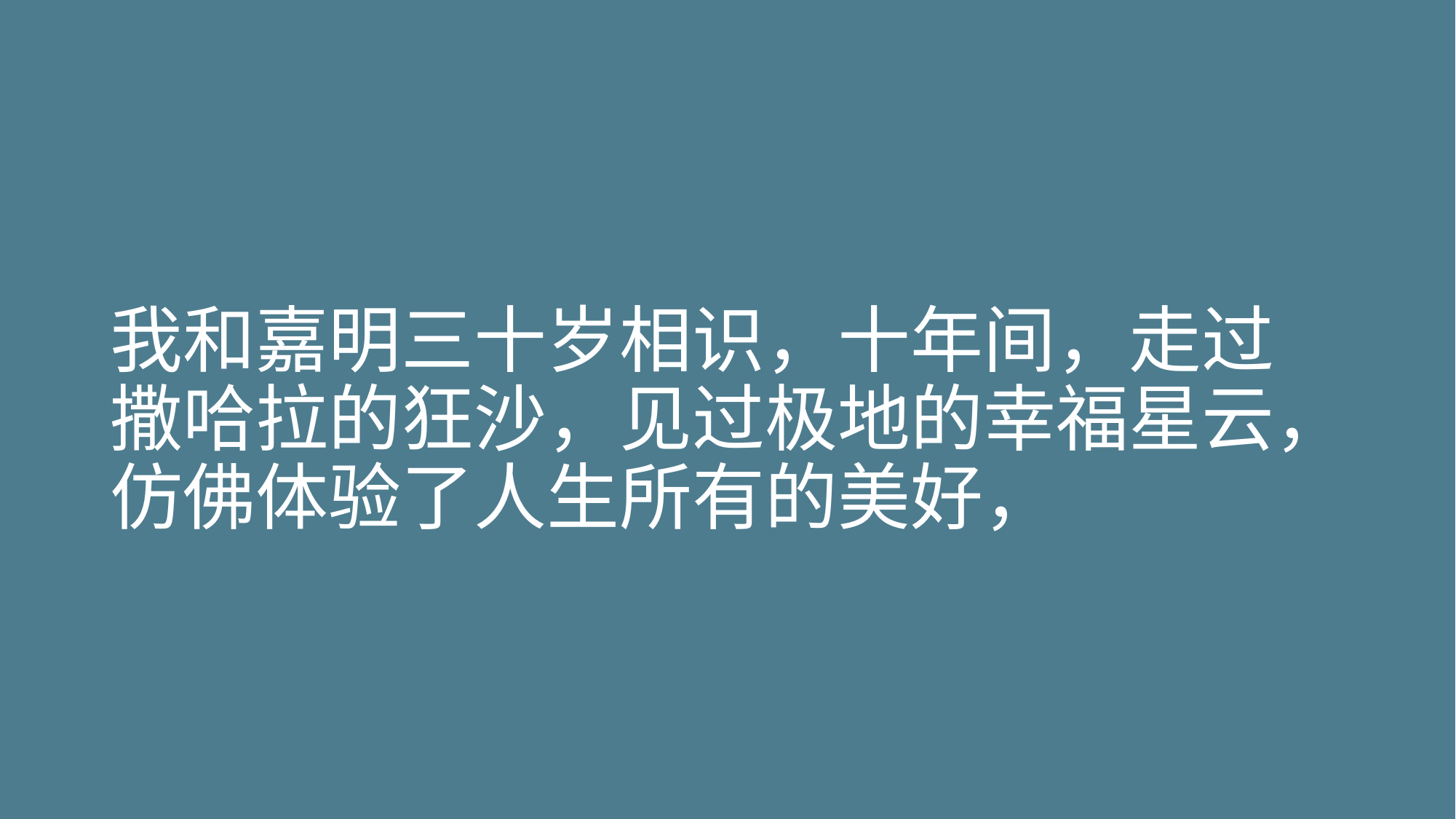

# 我和嘉明三十岁相识，十年间，走过撒哈拉的狂沙，见过极地的幸福星云，仿佛体验了人生所有的美好，